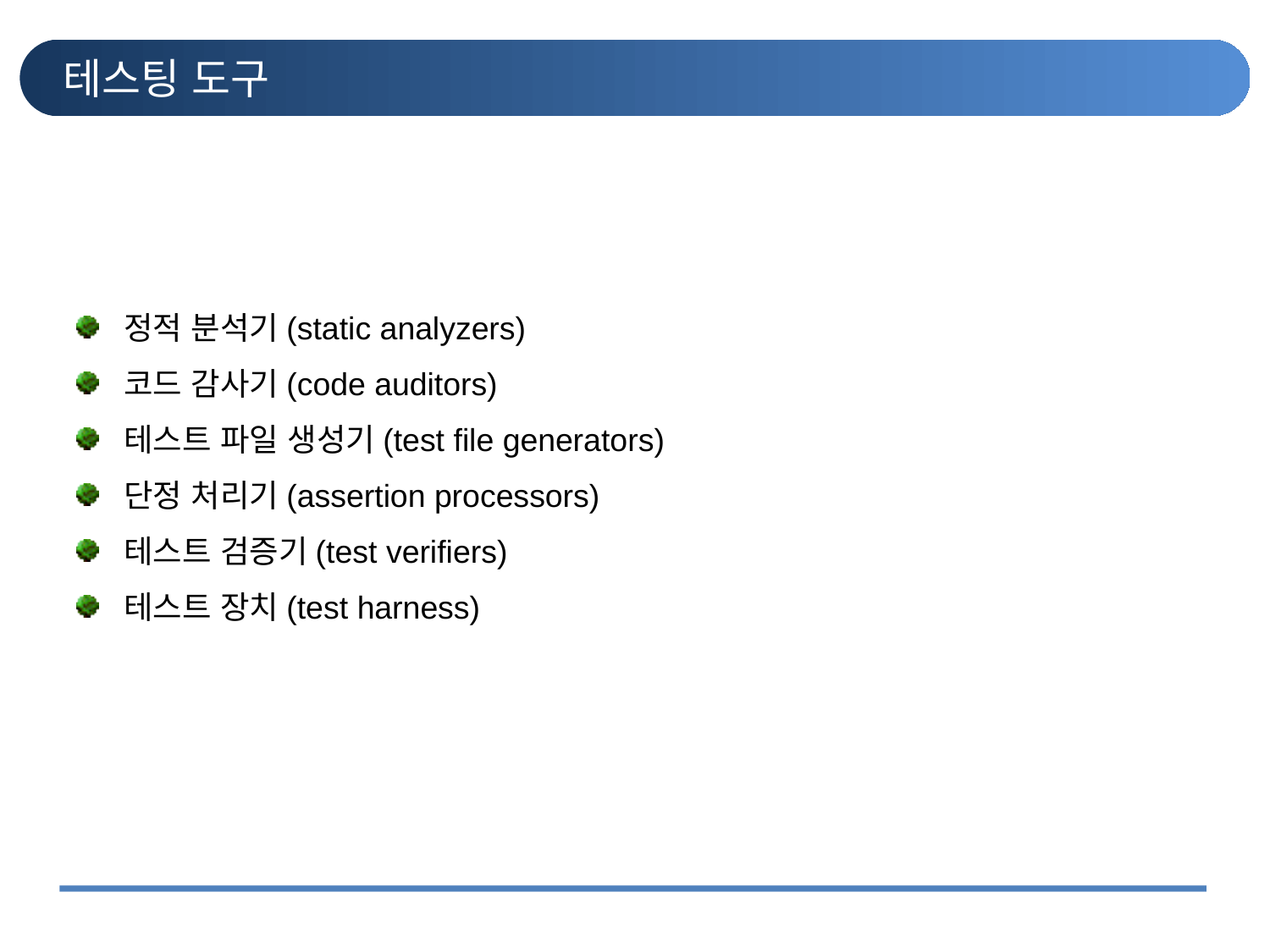

# 테스팅 도구

정적 분석기(static analyzers)
코드 감사기(code auditors)
테스트 파일 생성기(test file generators)
단정 처리기(assertion processors)
테스트 검증기(test verifiers)
테스트 장치(test harness)